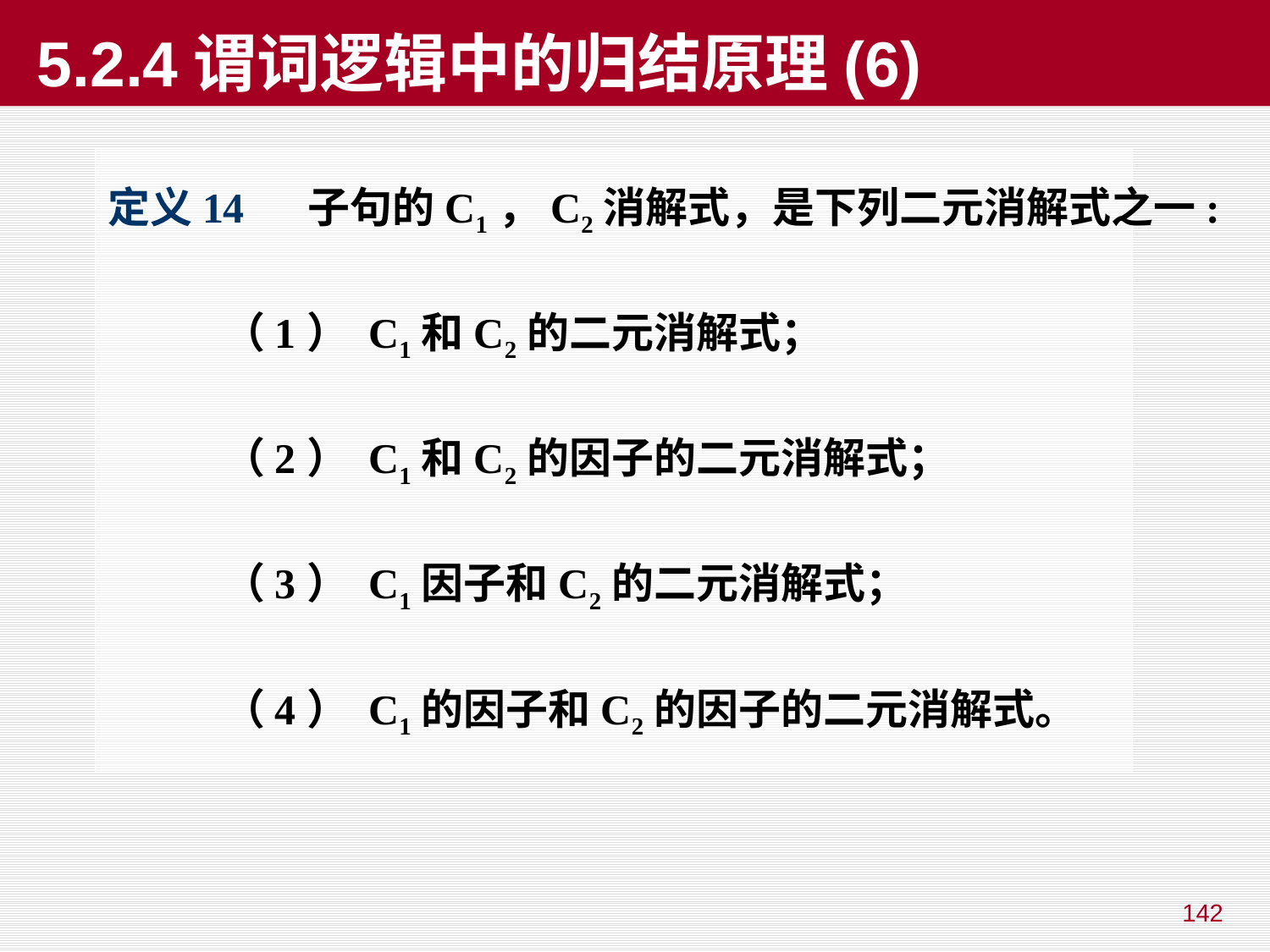

# 5.2.4谓词逻辑中的归结原理(6)
定义14     子句的C1，C2消解式，是下列二元消解式之一:

           （1） C1和C2的二元消解式；

           （2） C1和C2的因子的二元消解式；

           （3） C1因子和C2的二元消解式；

           （4） C1的因子和C2的因子的二元消解式。
142